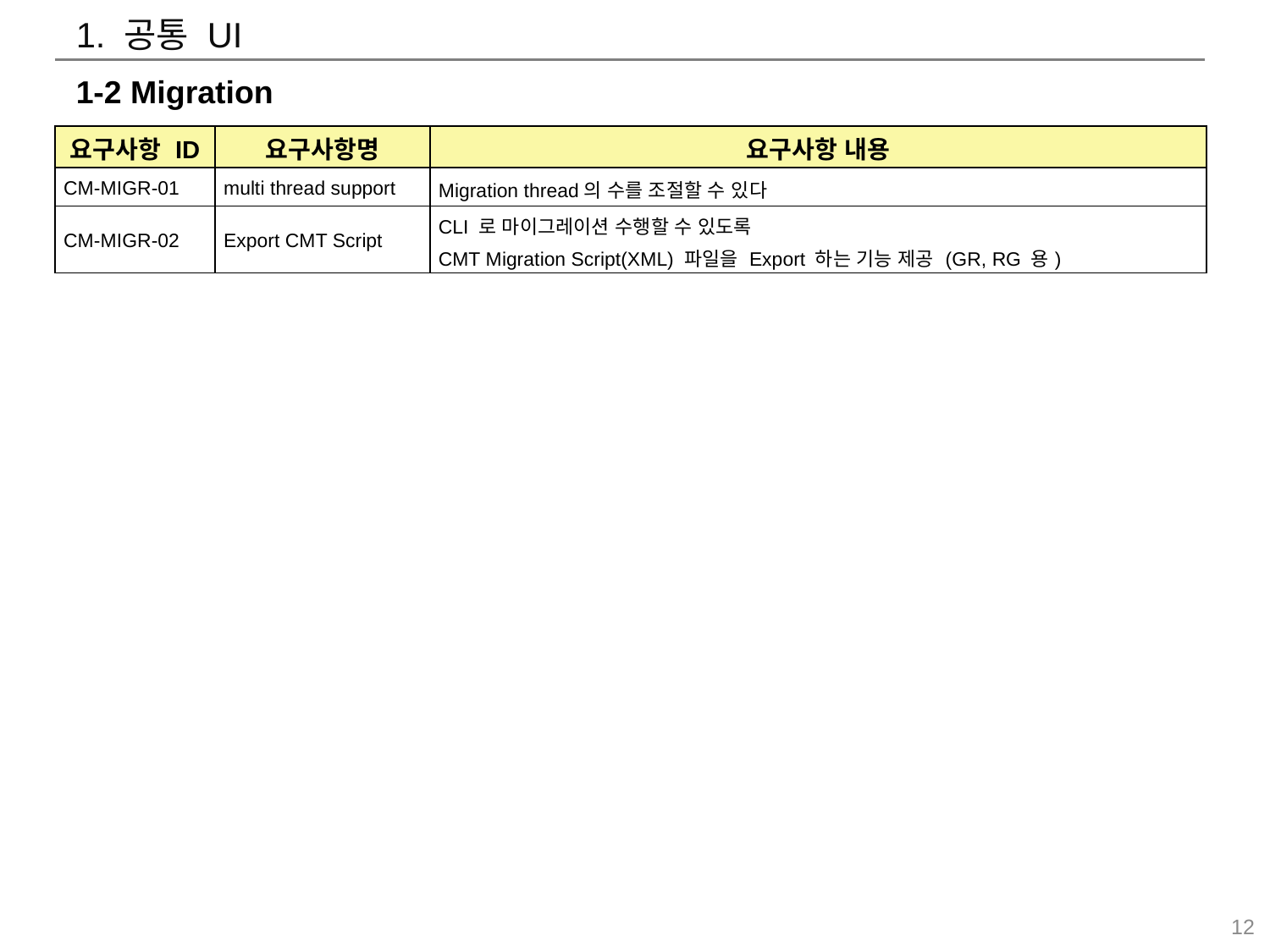

# 1. 공통 UI
1-2 Migration
| 요구사항 ID | 요구사항명 | 요구사항 내용 |
| --- | --- | --- |
| CM-MIGR-01 | multi thread support | Migration thread의 수를 조절할 수 있다 |
| CM-MIGR-02 | Export CMT Script | CLI 로 마이그레이션 수행할 수 있도록 CMT Migration Script(XML) 파일을 Export 하는 기능 제공 (GR, RG 용) |
12